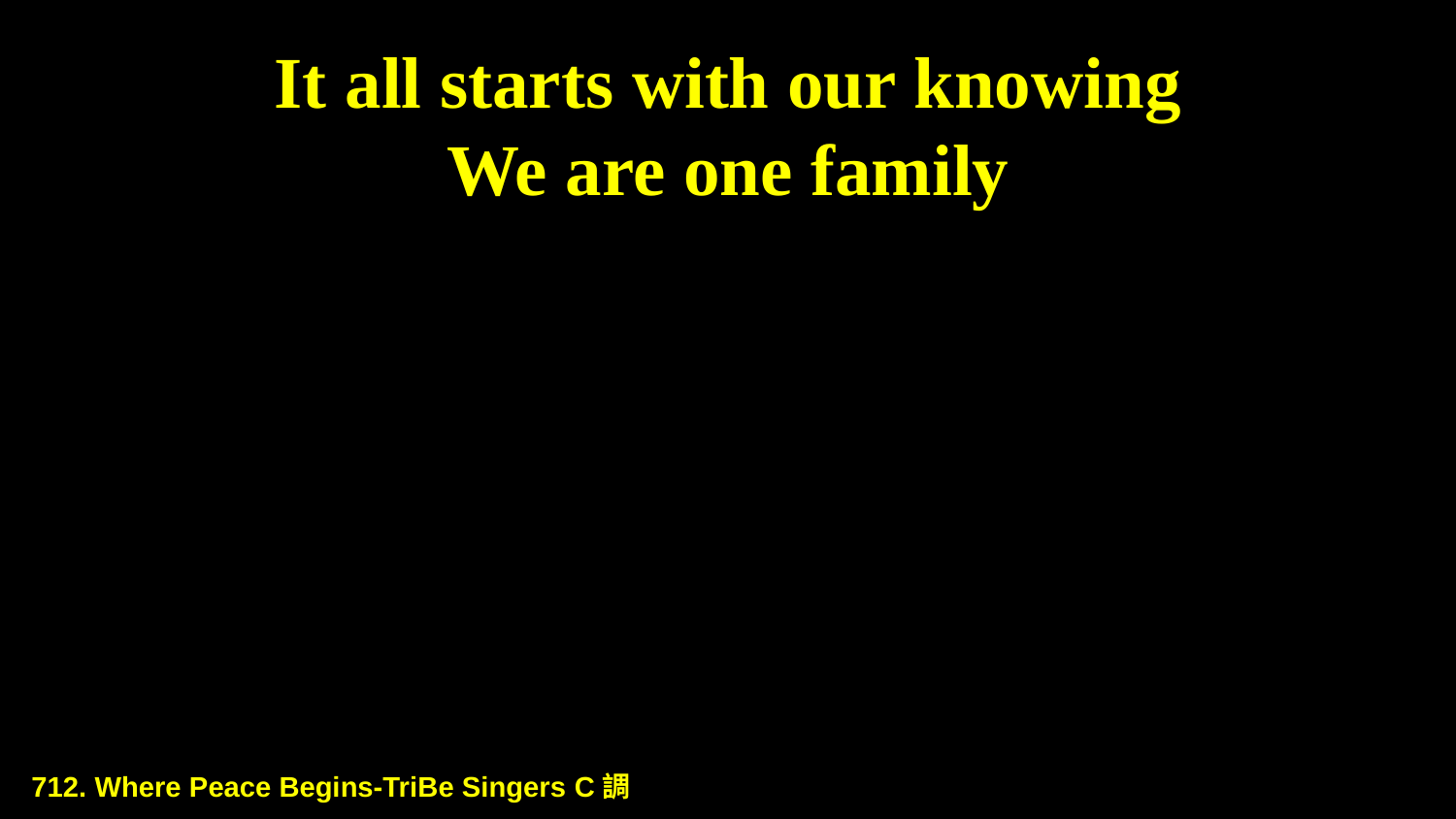

# It all starts with our knowing We are one family
712. Where Peace Begins-TriBe Singers C調